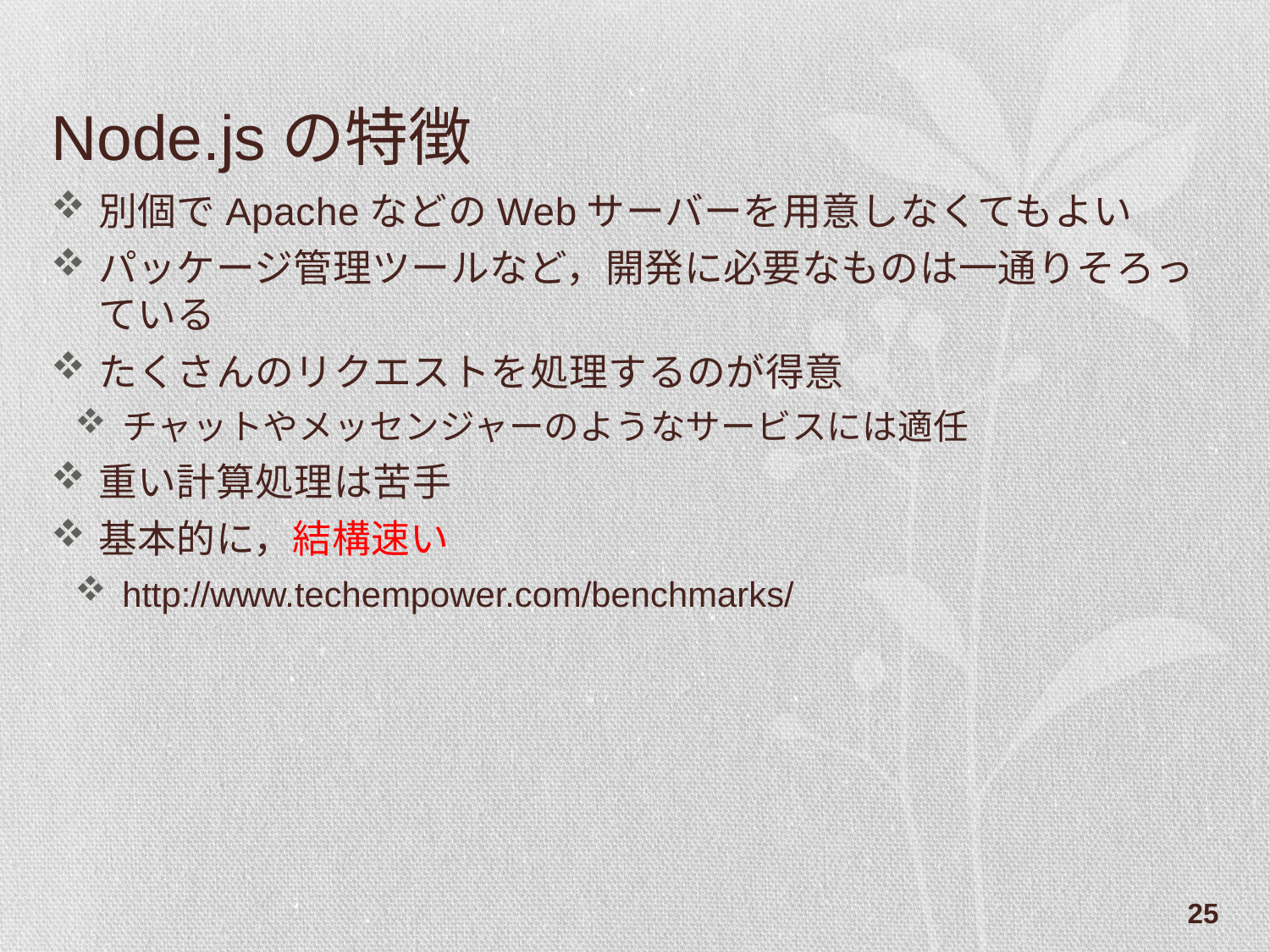

# Node.jsの特徴
別個でApacheなどのWebサーバーを用意しなくてもよい
パッケージ管理ツールなど，開発に必要なものは一通りそろっている
たくさんのリクエストを処理するのが得意
チャットやメッセンジャーのようなサービスには適任
重い計算処理は苦手
基本的に，結構速い
http://www.techempower.com/benchmarks/
25